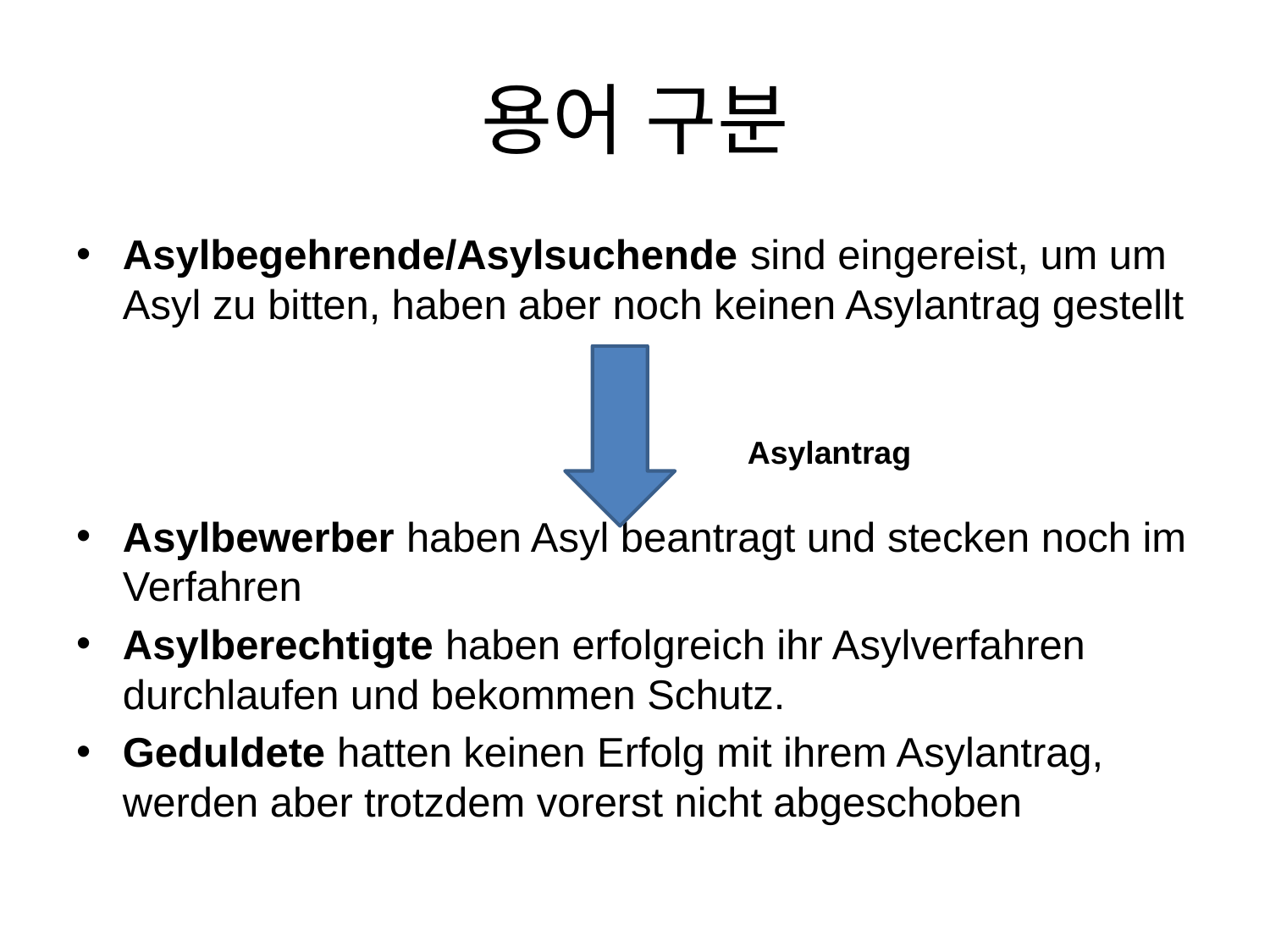

# 용어 구분
Asylbegehrende/Asylsuchende sind eingereist, um um Asyl zu bitten, haben aber noch keinen Asylantrag gestellt

Asylbewerber haben Asyl beantragt und stecken noch im Verfahren
Asylberechtigte haben erfolgreich ihr Asylverfahren durchlaufen und bekommen Schutz.
Geduldete hatten keinen Erfolg mit ihrem Asylantrag, werden aber trotzdem vorerst nicht abgeschoben

Asylantrag